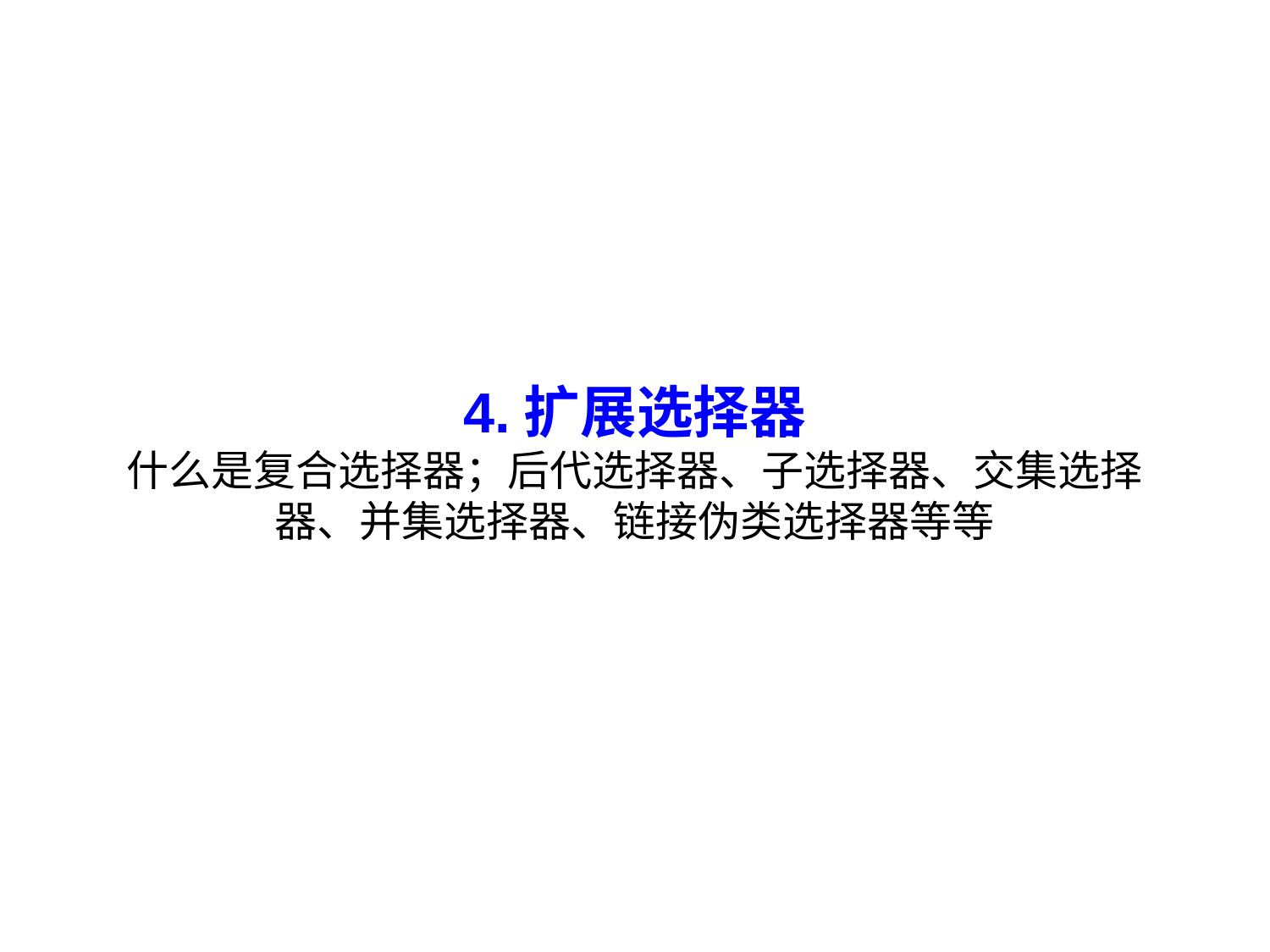

# 4.扩展选择器 什么是复合选择器；后代选择器、子选择器、交集选择器、并集选择器、链接伪类选择器等等